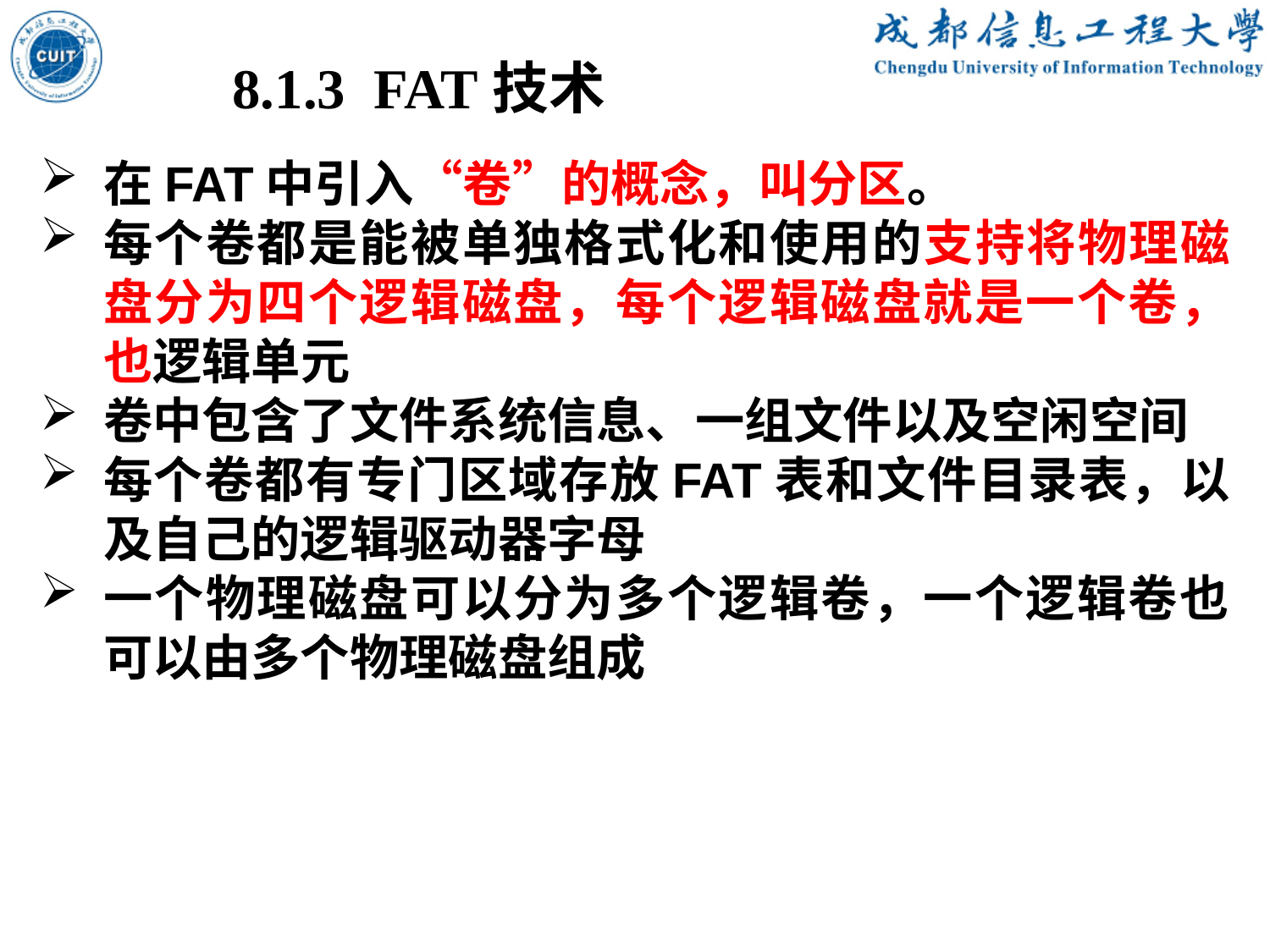

8.1.3  FAT技术
在FAT中引入“卷”的概念，叫分区。
每个卷都是能被单独格式化和使用的支持将物理磁盘分为四个逻辑磁盘，每个逻辑磁盘就是一个卷，也逻辑单元
卷中包含了文件系统信息、一组文件以及空闲空间
每个卷都有专门区域存放FAT表和文件目录表，以及自己的逻辑驱动器字母
一个物理磁盘可以分为多个逻辑卷，一个逻辑卷也可以由多个物理磁盘组成